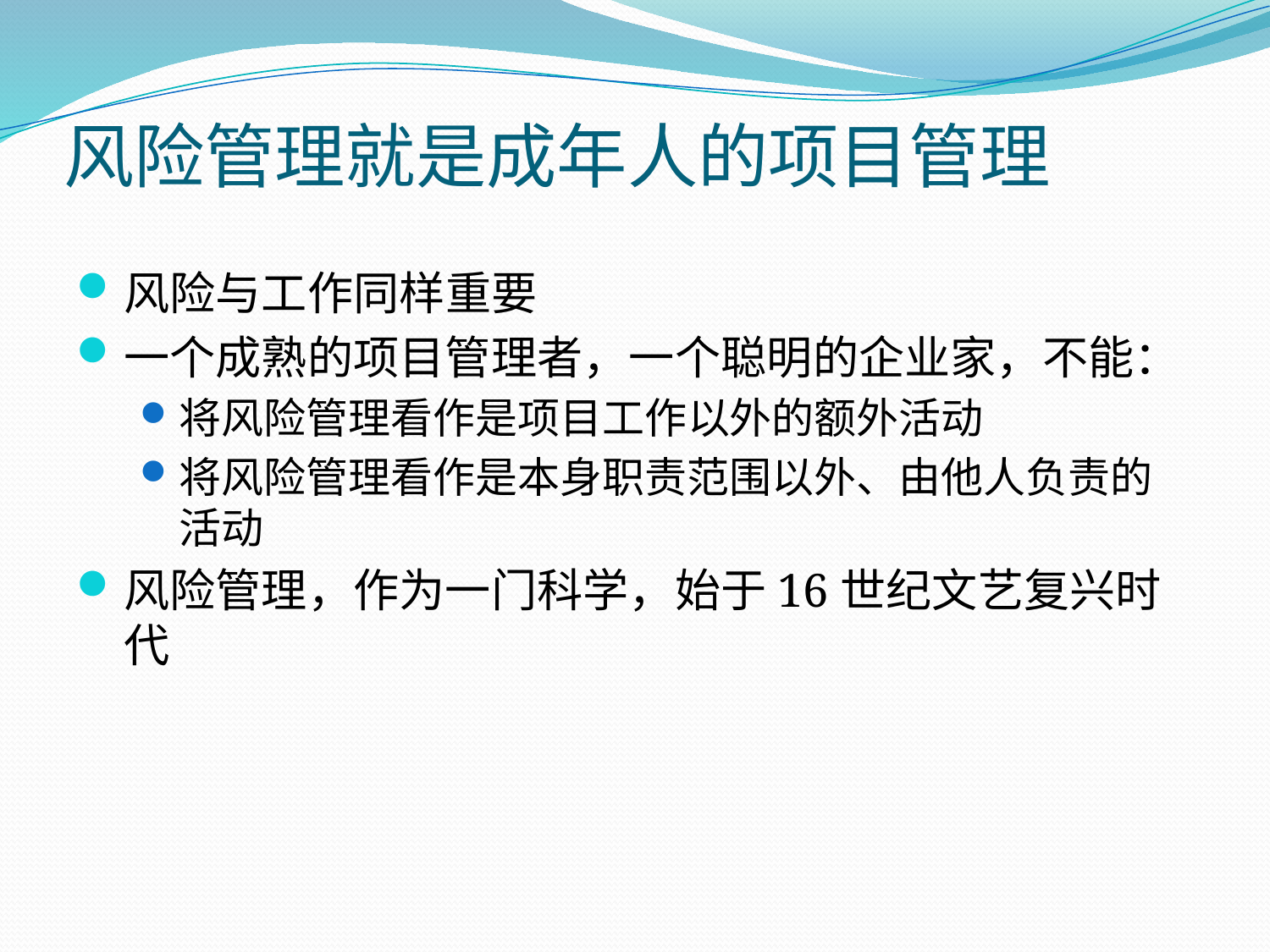

# 风险管理就是成年人的项目管理
风险与工作同样重要
一个成熟的项目管理者，一个聪明的企业家，不能：
将风险管理看作是项目工作以外的额外活动
将风险管理看作是本身职责范围以外、由他人负责的活动
风险管理，作为一门科学，始于16世纪文艺复兴时代